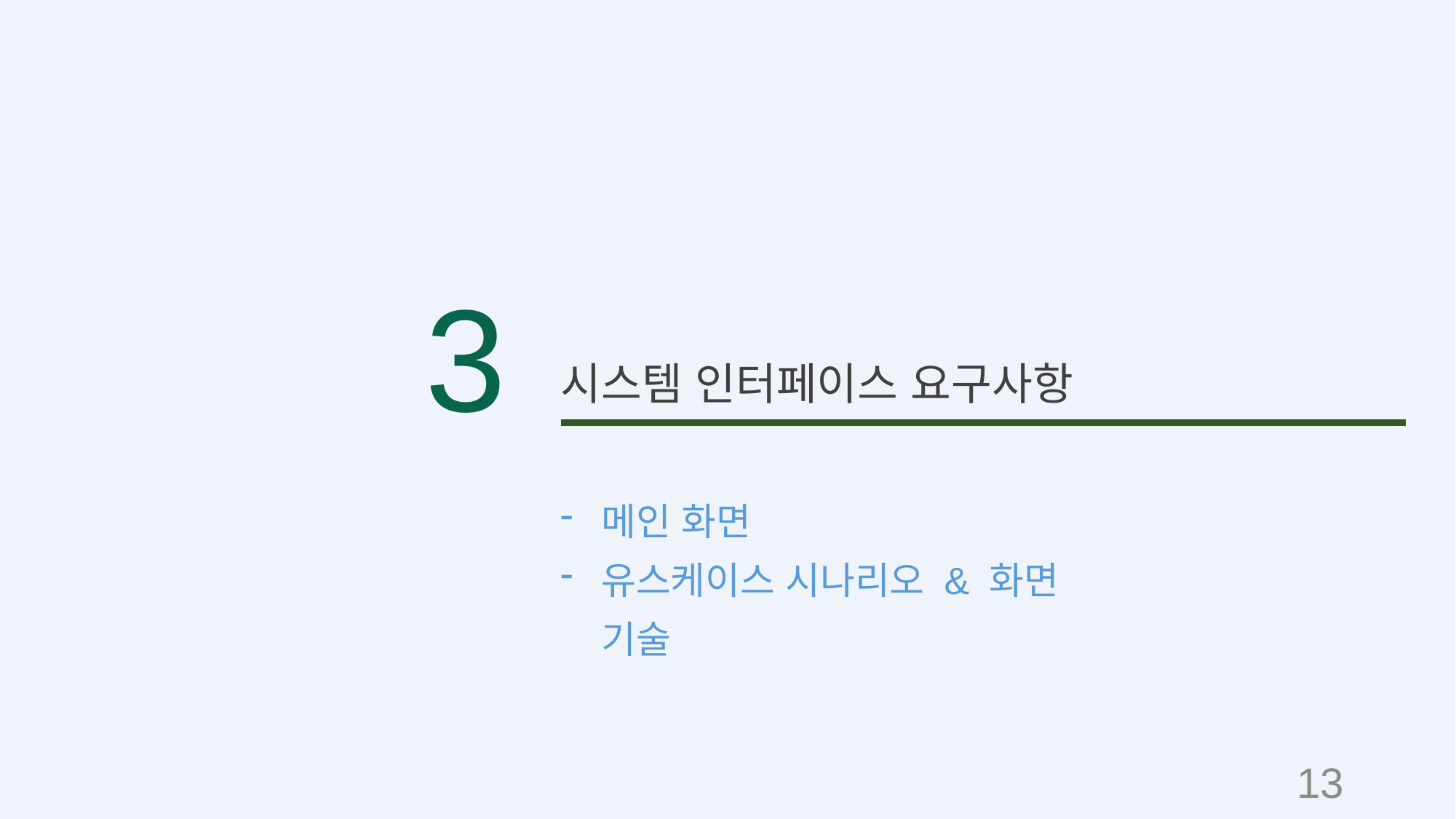

3
시스템 인터페이스 요구사항
메인 화면
유스케이스 시나리오 & 화면 기술
13